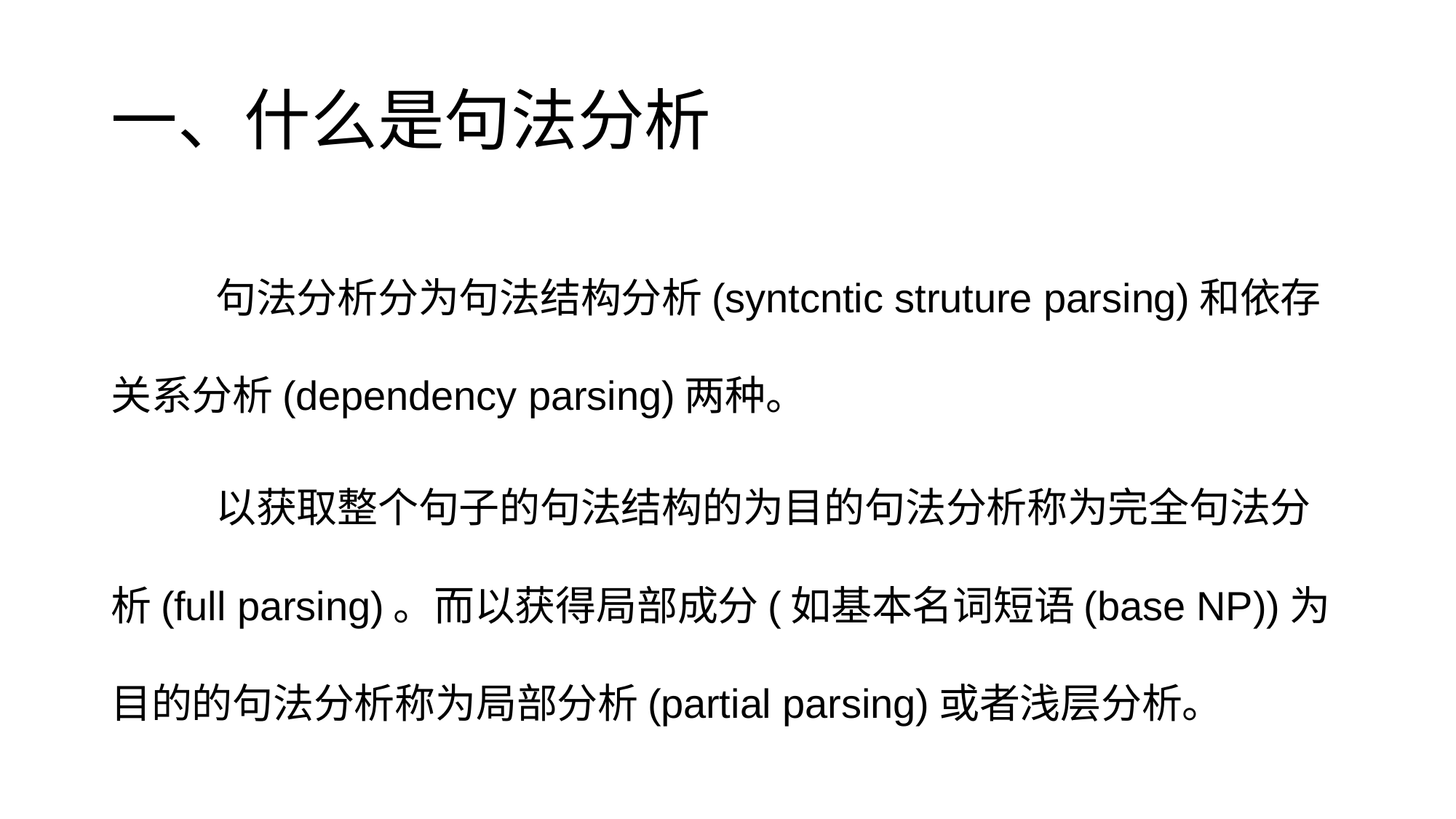

# 一、什么是句法分析
	句法分析分为句法结构分析(syntcntic struture parsing)和依存关系分析(dependency parsing)两种。
	以获取整个句子的句法结构的为目的句法分析称为完全句法分析(full parsing)。而以获得局部成分(如基本名词短语(base NP))为目的的句法分析称为局部分析(partial parsing)或者浅层分析。